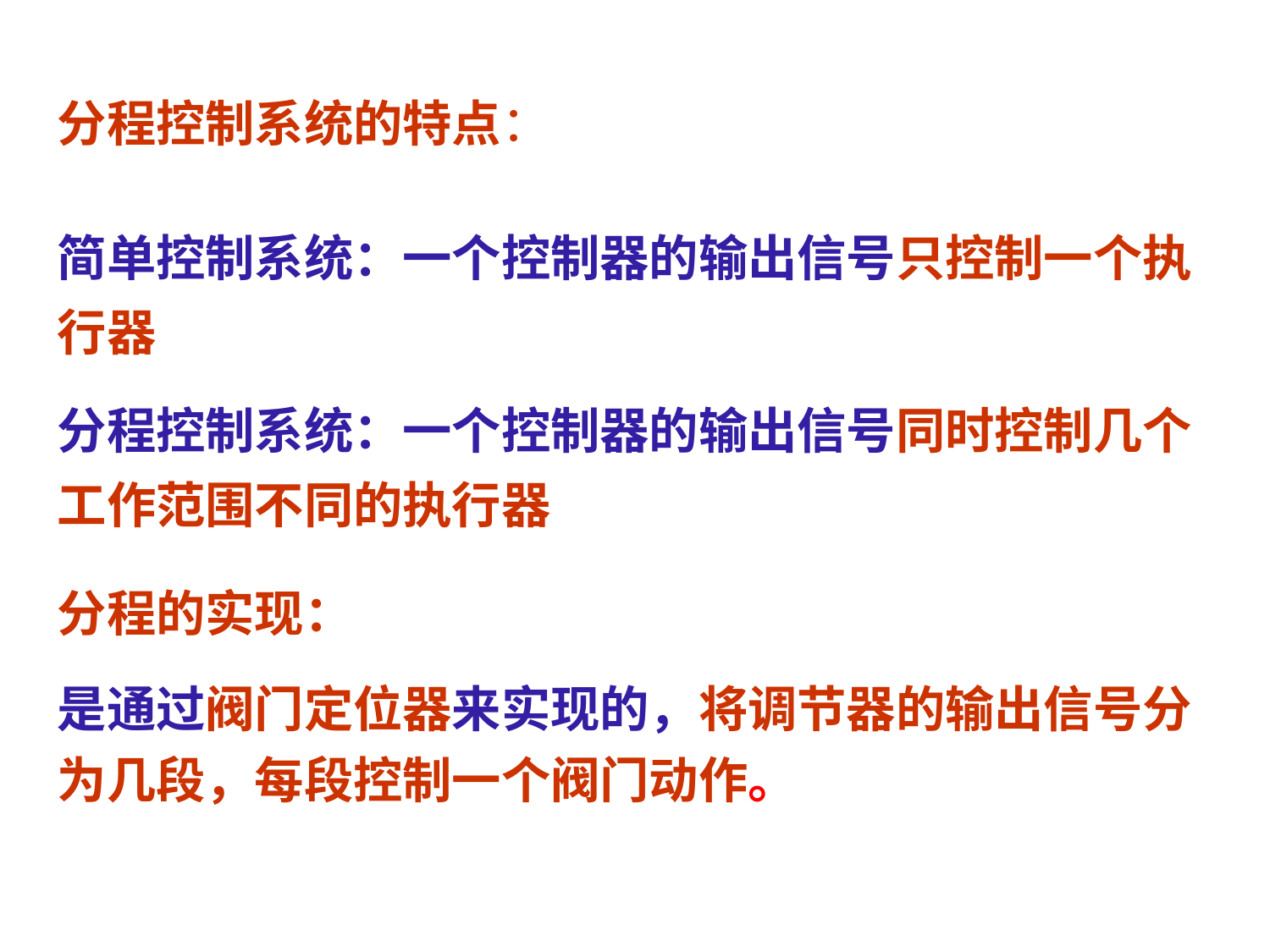

分程控制系统的特点：
简单控制系统：一个控制器的输出信号只控制一个执行器
分程控制系统：一个控制器的输出信号同时控制几个工作范围不同的执行器
分程的实现：
是通过阀门定位器来实现的，将调节器的输出信号分为几段，每段控制一个阀门动作。